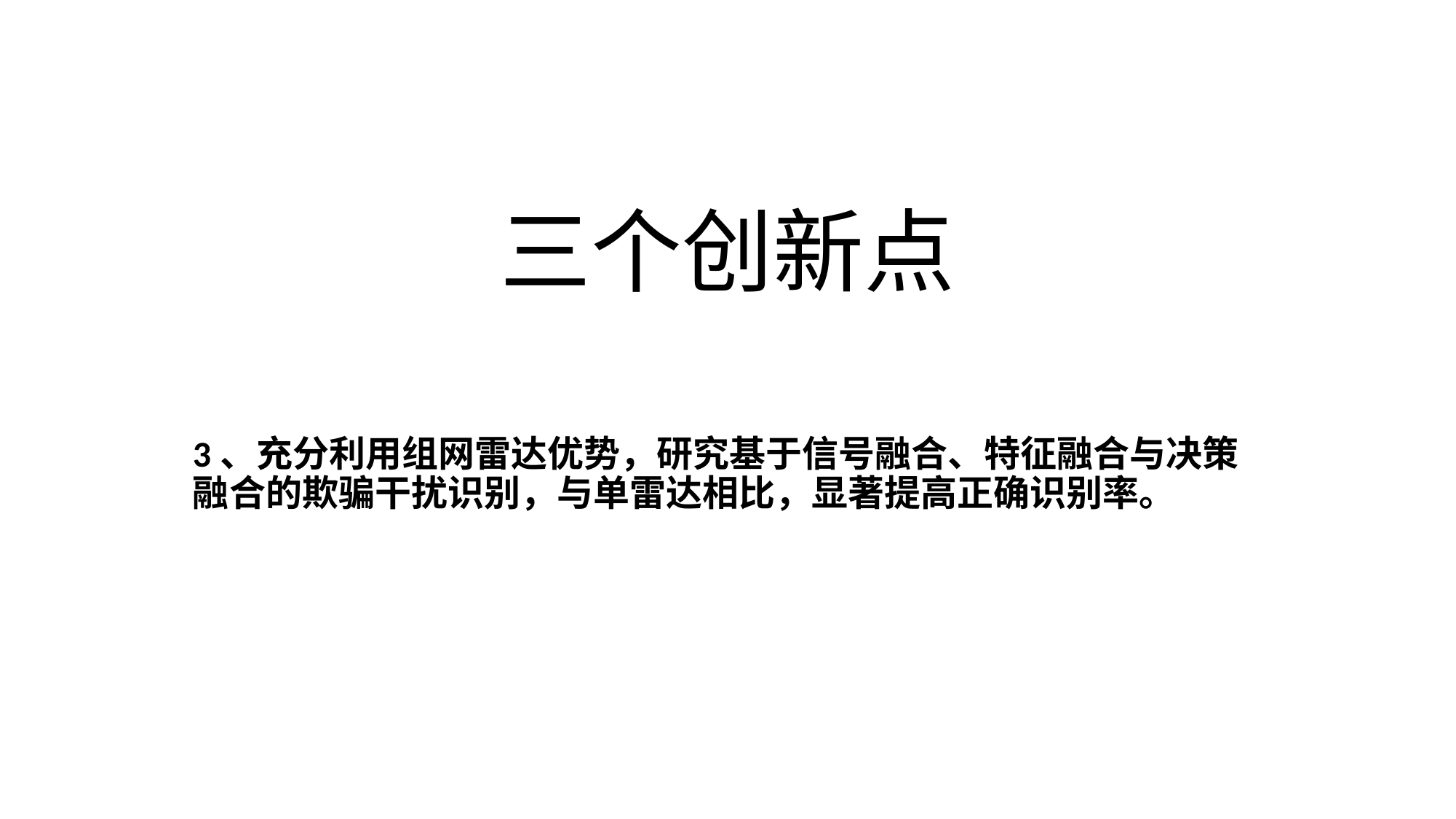

# 三个创新点
3、充分利用组网雷达优势，研究基于信号融合、特征融合与决策融合的欺骗干扰识别，与单雷达相比，显著提高正确识别率。